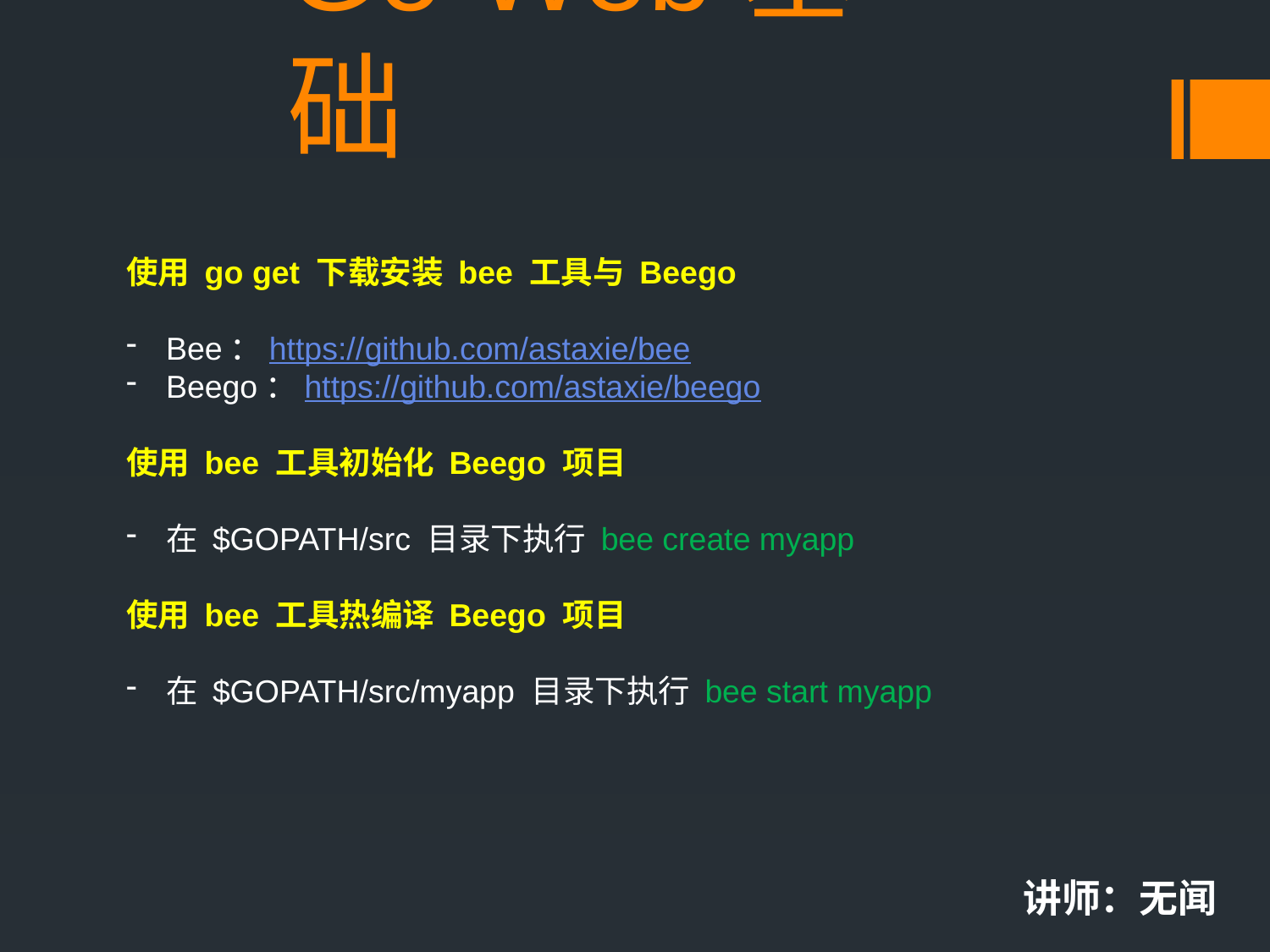

# Go Web基础
使用 go get 下载安装 bee 工具与 Beego

Bee：https://github.com/astaxie/bee
Beego：https://github.com/astaxie/beego

使用 bee 工具初始化 Beego 项目

在 $GOPATH/src 目录下执行 bee create myapp

使用 bee 工具热编译 Beego 项目

在 $GOPATH/src/myapp 目录下执行 bee start myapp

讲师：无闻